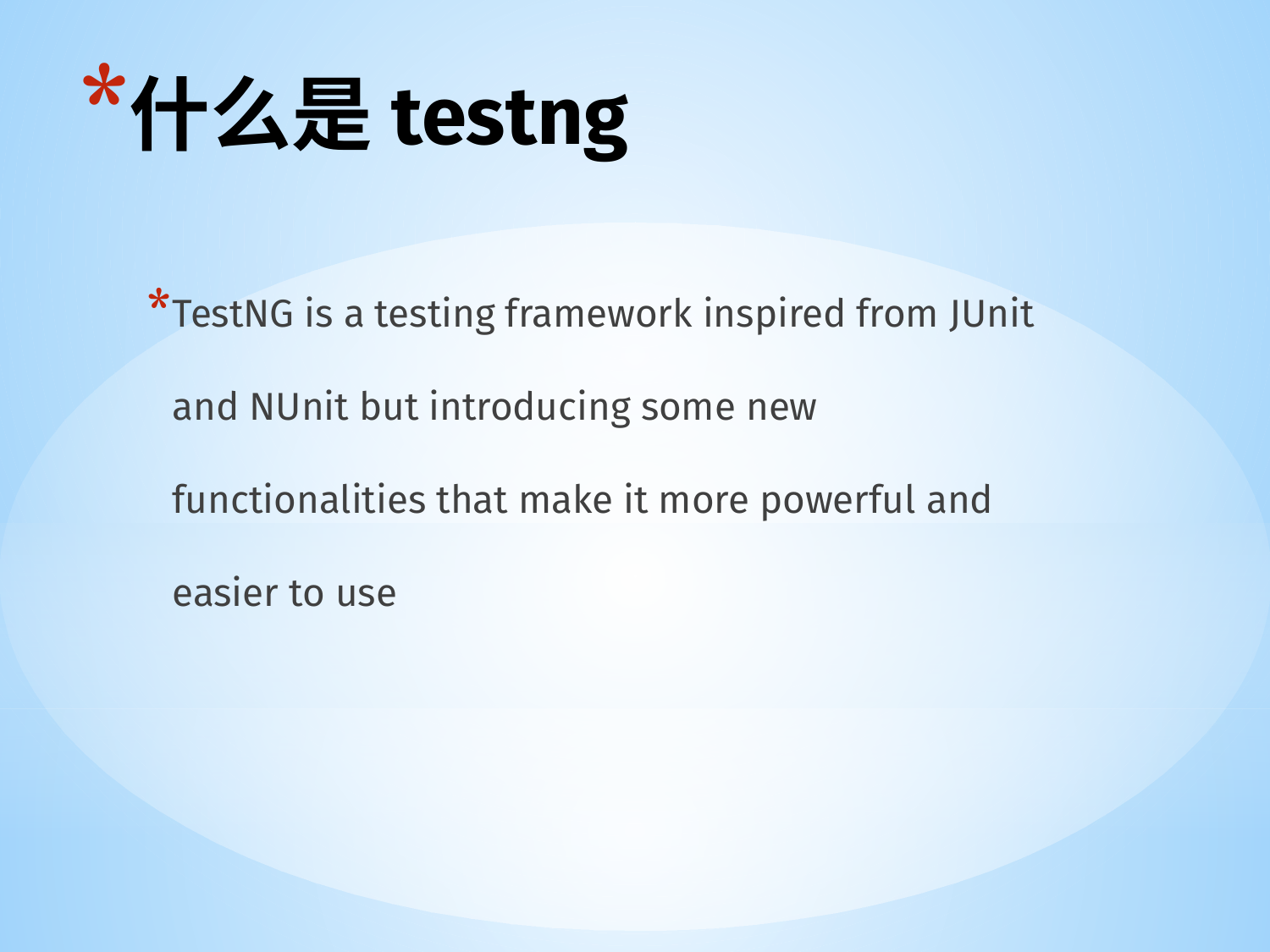

# 什么是testng
TestNG is a testing framework inspired from JUnit and NUnit but introducing some new functionalities that make it more powerful and easier to use